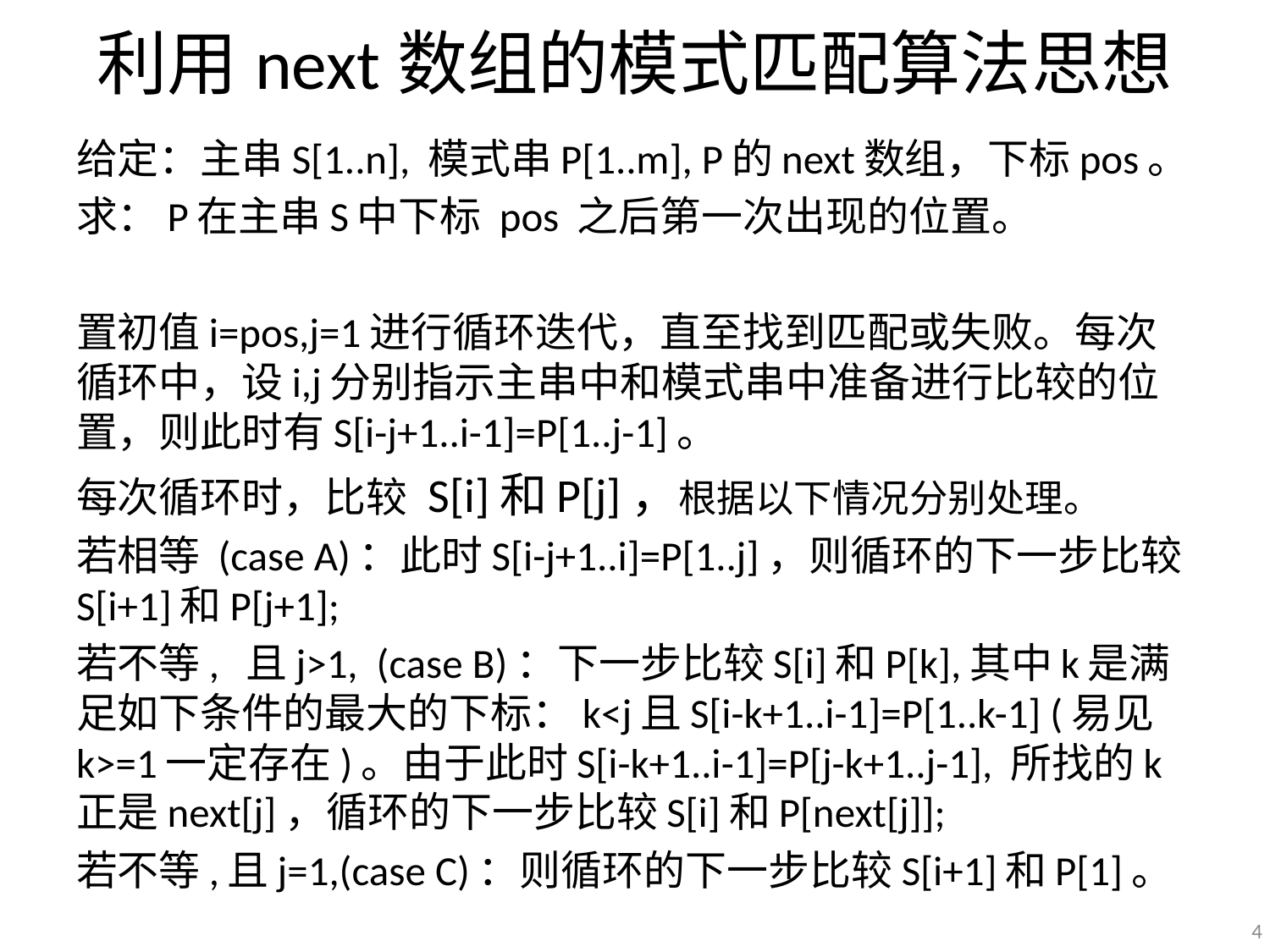

# 利用next数组的模式匹配算法思想
给定：主串S[1..n], 模式串P[1..m], P的next数组，下标pos。
求：P在主串S中下标 pos 之后第一次出现的位置。

置初值i=pos,j=1进行循环迭代，直至找到匹配或失败。每次循环中，设i,j分别指示主串中和模式串中准备进行比较的位置，则此时有S[i-j+1..i-1]=P[1..j-1]。
每次循环时，比较 S[i]和P[j]，根据以下情况分别处理。
若相等 (case A)：此时S[i-j+1..i]=P[1..j]，则循环的下一步比较S[i+1]和P[j+1];
若不等,  且j>1,  (case B)：下一步比较S[i]和P[k],其中k是满足如下条件的最大的下标：k<j且S[i-k+1..i-1]=P[1..k-1] (易见k>=1一定存在)。由于此时S[i-k+1..i-1]=P[j-k+1..j-1], 所找的k正是next[j]，循环的下一步比较S[i]和P[next[j]];
若不等,且j=1,(case C)：则循环的下一步比较S[i+1]和P[1]。
4